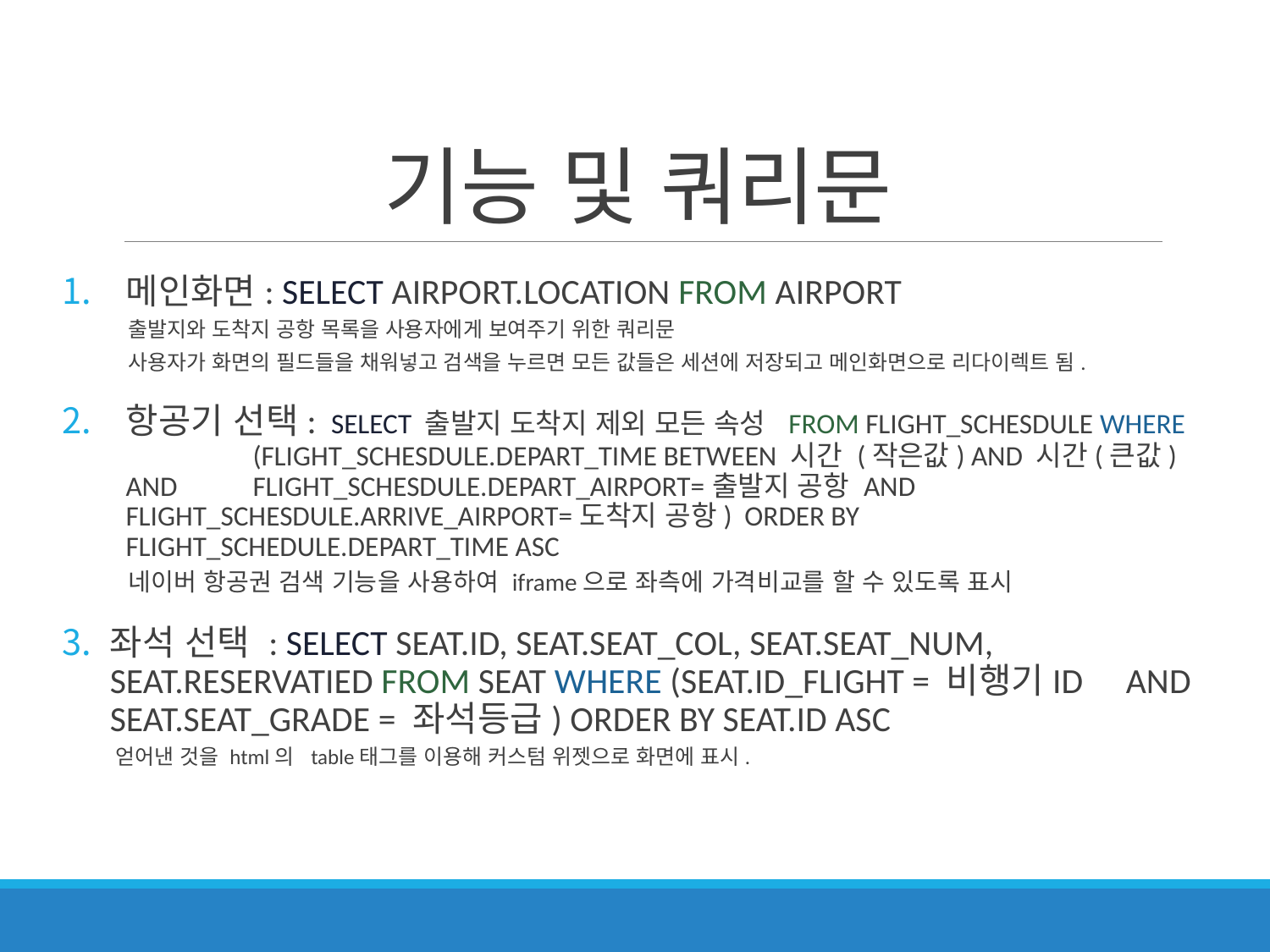

# 기능 및 쿼리문
메인화면: SELECT AIRPORT.LOCATION FROM AIRPORT
출발지와 도착지 공항 목록을 사용자에게 보여주기 위한 쿼리문
사용자가 화면의 필드들을 채워넣고 검색을 누르면 모든 값들은 세션에 저장되고 메인화면으로 리다이렉트 됨.
항공기 선택:  SELECT 출발지 도착지 제외 모든 속성  FROM FLIGHT_SCHESDULE WHERE  	(FLIGHT_SCHESDULE.DEPART_TIME BETWEEN 시간 (작은값) AND 시간(큰값) AND  	FLIGHT_SCHESDULE.DEPART_AIRPORT=출발지 공항 AND 	FLIGHT_SCHESDULE.ARRIVE_AIRPORT=도착지 공항)  ORDER BY 	FLIGHT_SCHEDULE.DEPART_TIME ASC
네이버 항공권 검색 기능을 사용하여 iframe으로 좌측에 가격비교를 할 수 있도록 표시
좌석 선택 : SELECT SEAT.ID, SEAT.SEAT_COL, SEAT.SEAT_NUM, 	SEAT.RESERVATIED FROM SEAT WHERE (SEAT.ID_FLIGHT = 비행기ID 	AND SEAT.SEAT_GRADE = 좌석등급) ORDER BY SEAT.ID ASC
얻어낸 것을 html의  table태그를 이용해 커스텀 위젯으로 화면에 표시.